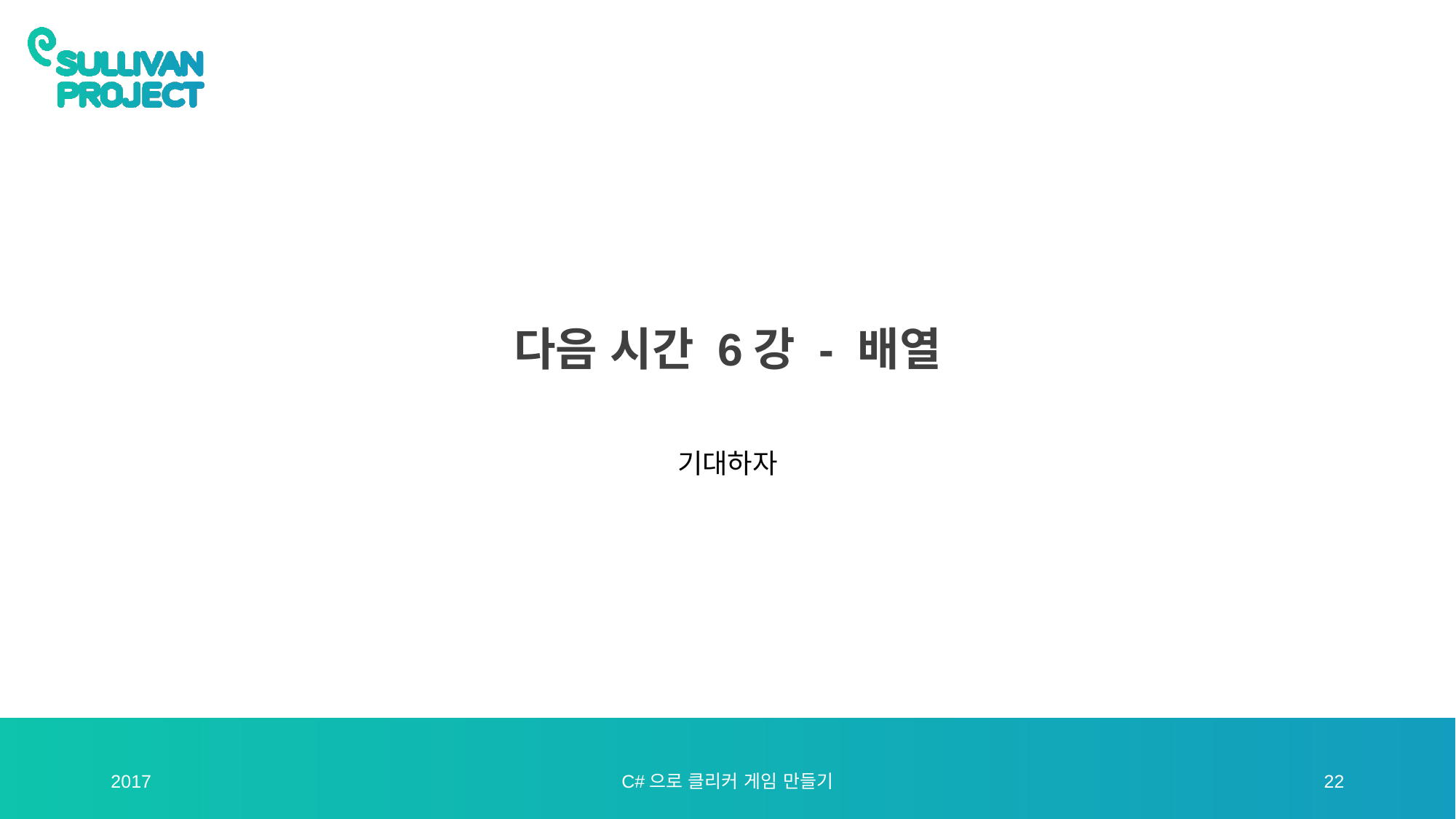

# 다음 시간 6강 - 배열
기대하자
2017
C#으로 클리커 게임 만들기
22